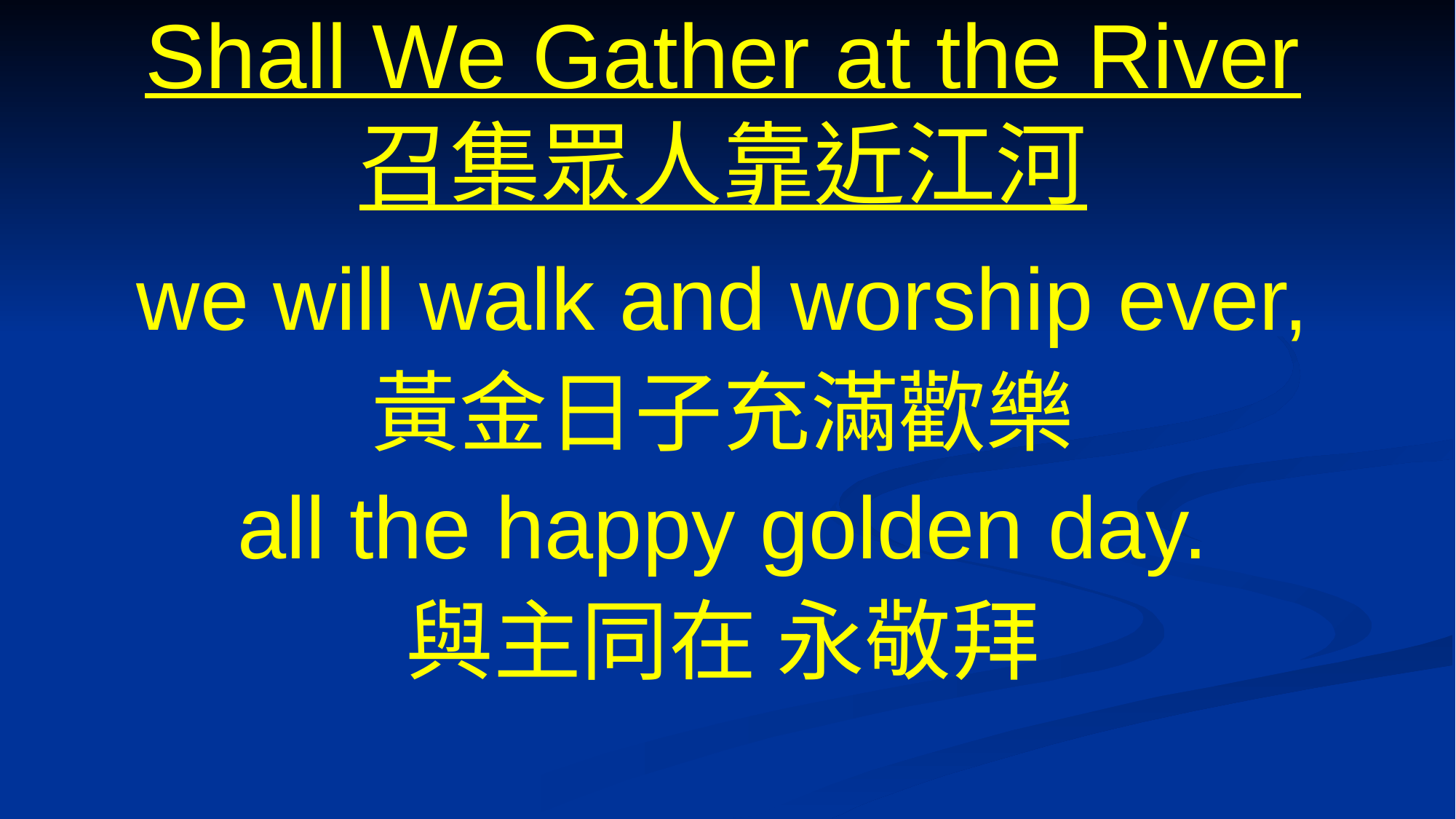

# Shall We Gather at the River 召集眾人靠近江河
we will walk and worship ever,
黃金日子充滿歡樂
all the happy golden day.
與主同在 永敬拜